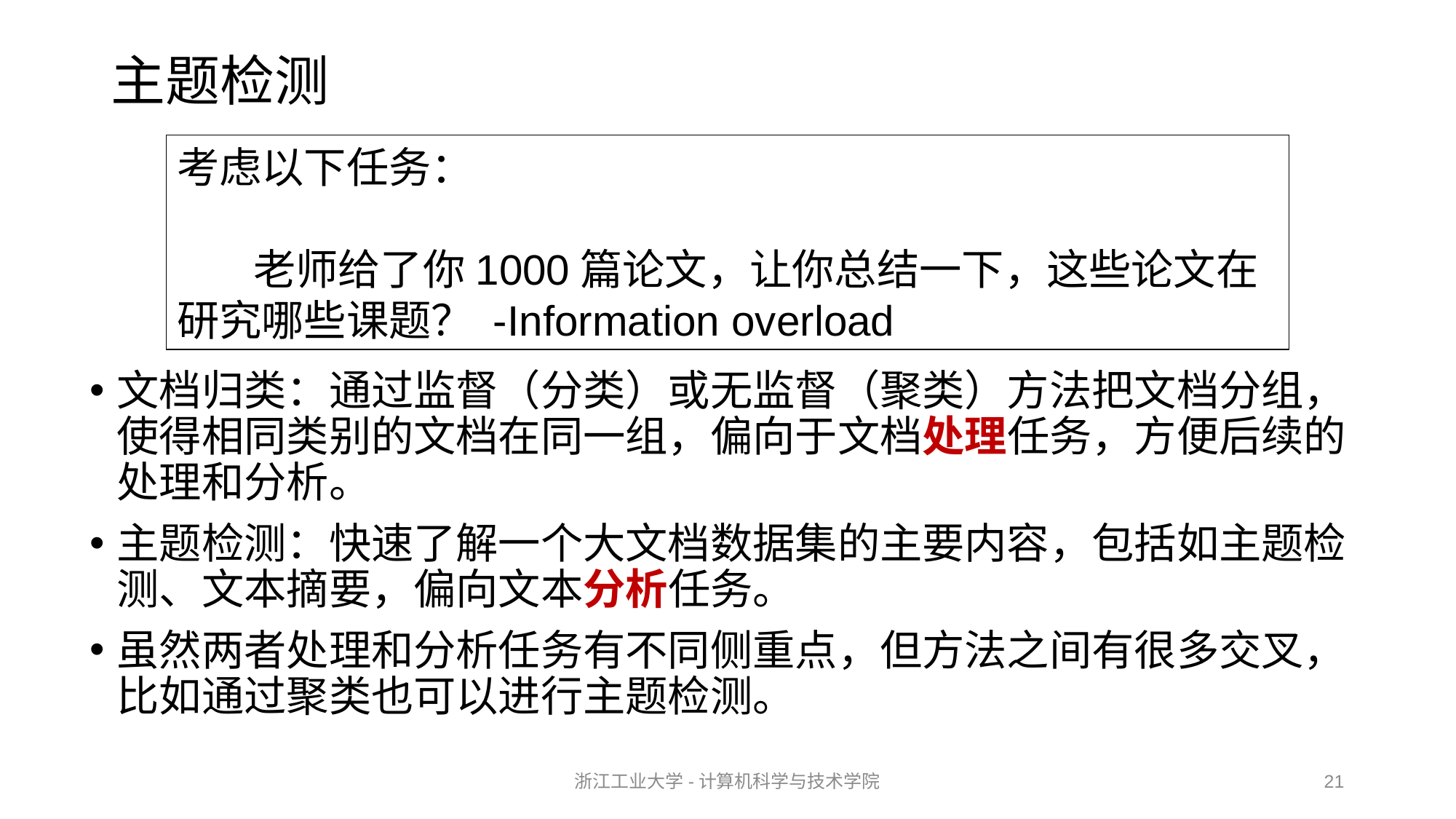

# 主题检测
考虑以下任务：

       老师给了你1000篇论文，让你总结一下，这些论文在研究哪些课题？ -Information overload
文档归类：通过监督（分类）或无监督（聚类）方法把文档分组，使得相同类别的文档在同一组，偏向于文档处理任务，方便后续的处理和分析。
主题检测：快速了解一个大文档数据集的主要内容，包括如主题检测、文本摘要，偏向文本分析任务。
虽然两者处理和分析任务有不同侧重点，但方法之间有很多交叉，比如通过聚类也可以进行主题检测。
浙江工业大学-计算机科学与技术学院
21